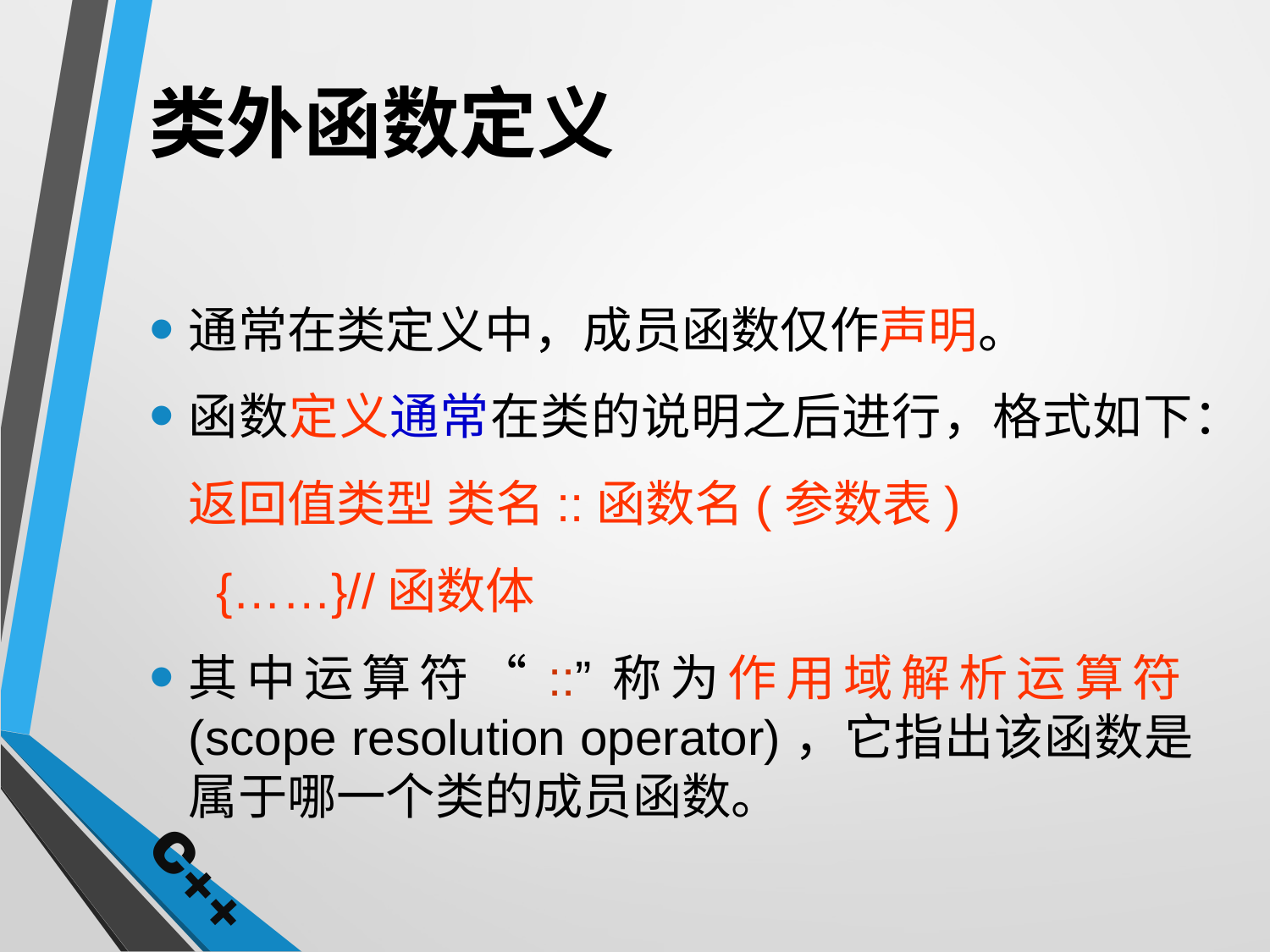

# 类外函数定义
通常在类定义中，成员函数仅作声明。
函数定义通常在类的说明之后进行，格式如下：
	返回值类型 类名::函数名(参数表)
	  {……}//函数体
其中运算符“::”称为作用域解析运算符(scope resolution operator)，它指出该函数是属于哪一个类的成员函数。